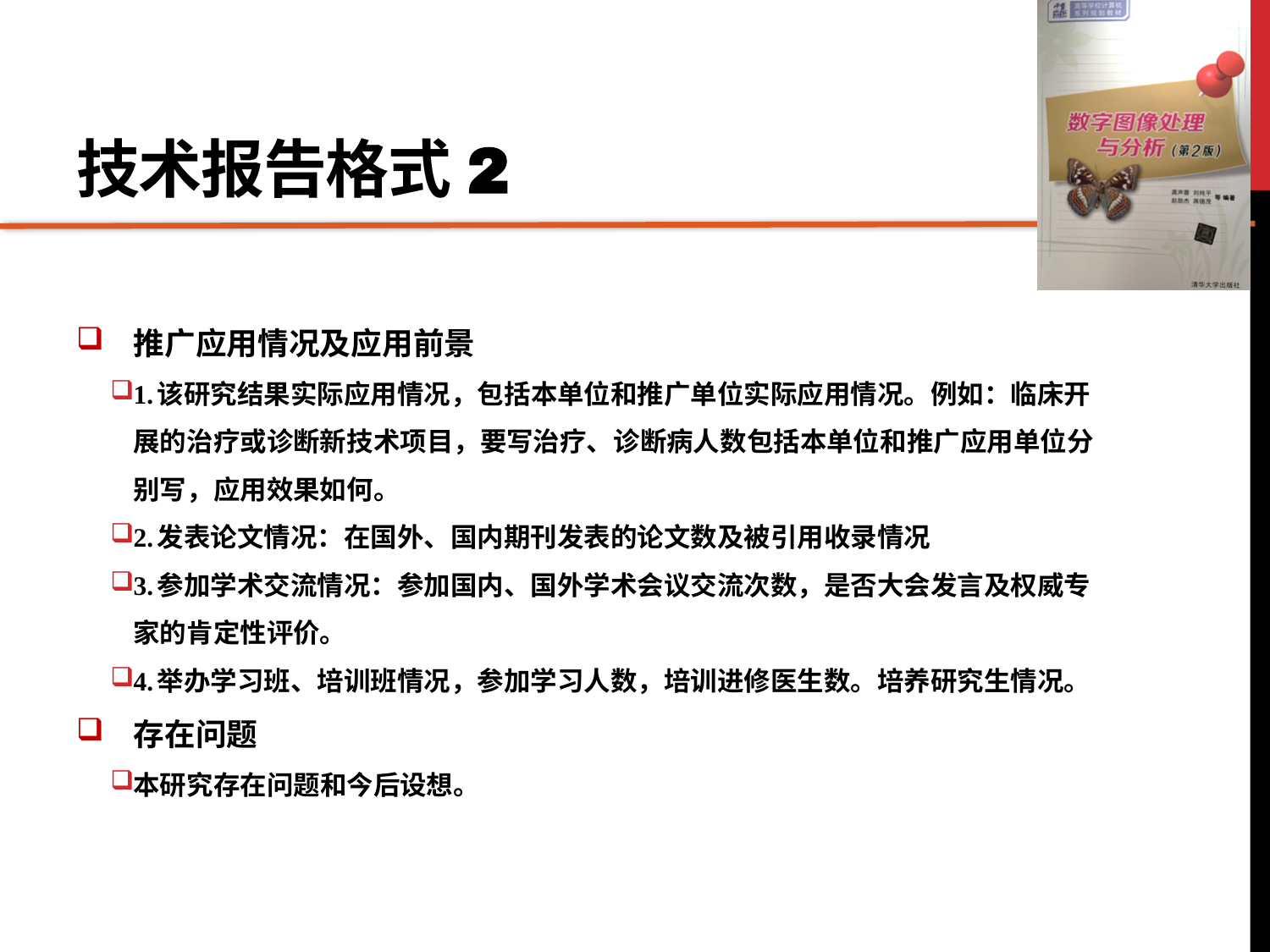

# 技术报告格式2

推广应用情况及应用前景
1.该研究结果实际应用情况，包括本单位和推广单位实际应用情况。例如：临床开展的治疗或诊断新技术项目，要写治疗、诊断病人数包括本单位和推广应用单位分别写，应用效果如何。
2.发表论文情况：在国外、国内期刊发表的论文数及被引用收录情况
3.参加学术交流情况：参加国内、国外学术会议交流次数，是否大会发言及权威专家的肯定性评价。
4.举办学习班、培训班情况，参加学习人数，培训进修医生数。培养研究生情况。
存在问题
本研究存在问题和今后设想。